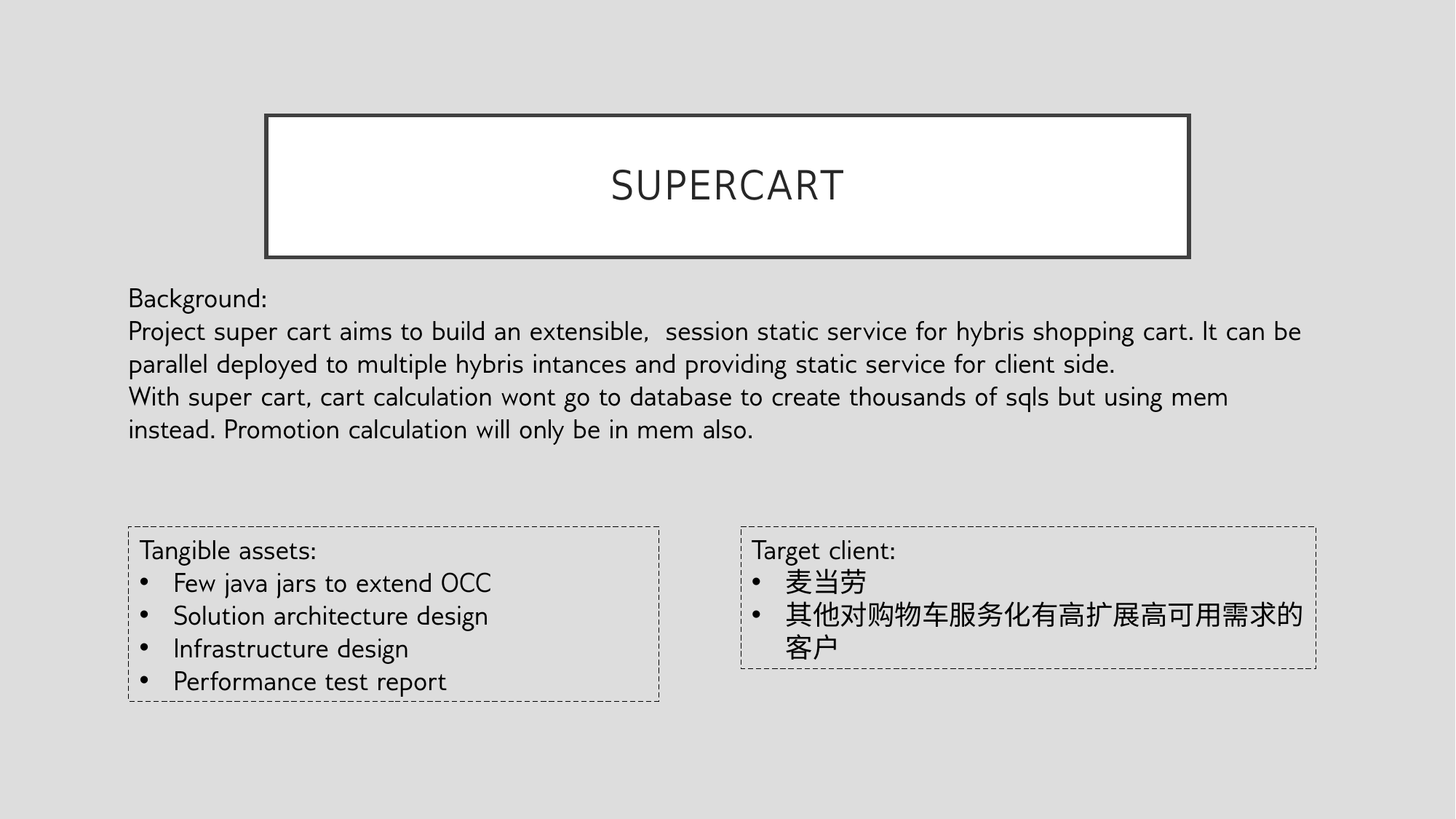

# SuperCart
Background:
Project super cart aims to build an extensible,  session static service for hybris shopping cart. It can be parallel deployed to multiple hybris intances and providing static service for client side.
With super cart, cart calculation wont go to database to create thousands of sqls but using mem instead. Promotion calculation will only be in mem also.
Tangible assets:
Few java jars to extend OCC
Solution architecture design
Infrastructure design
Performance test report
Target client:
麦当劳
其他对购物车服务化有高扩展高可用需求的客户